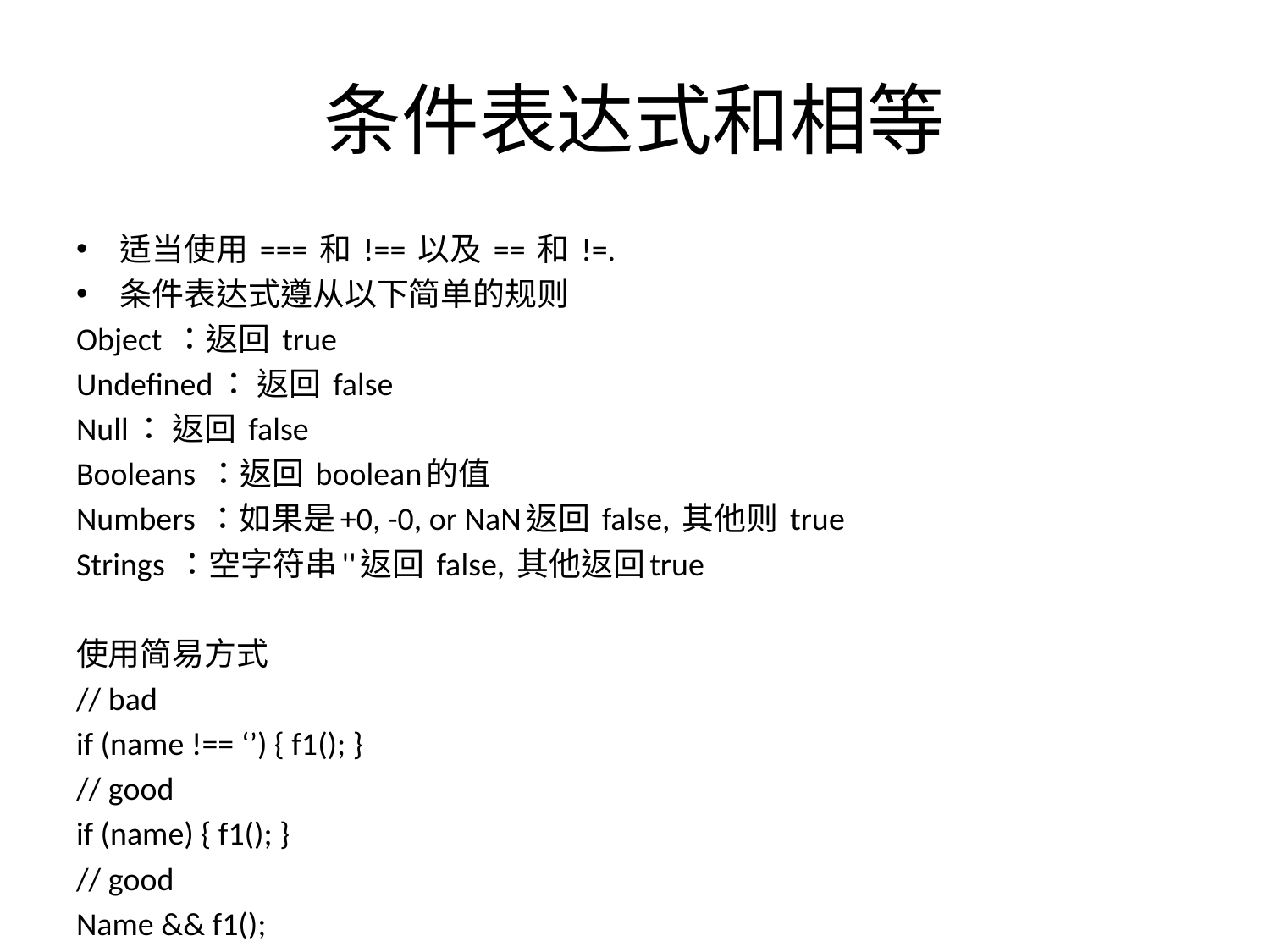

# 条件表达式和相等
适当使用 === 和 !== 以及 == 和 !=.
条件表达式遵从以下简单的规则
Object ：返回 true
Undefined： 返回 false
Null： 返回 false
Booleans ：返回 boolean的值
Numbers ：如果是+0, -0, or NaN返回 false, 其他则 true
Strings ：空字符串''返回 false, 其他返回true

使用简易方式
// bad
if (name !== ‘’) { f1(); }
// good
if (name) { f1(); }
// good
Name && f1();